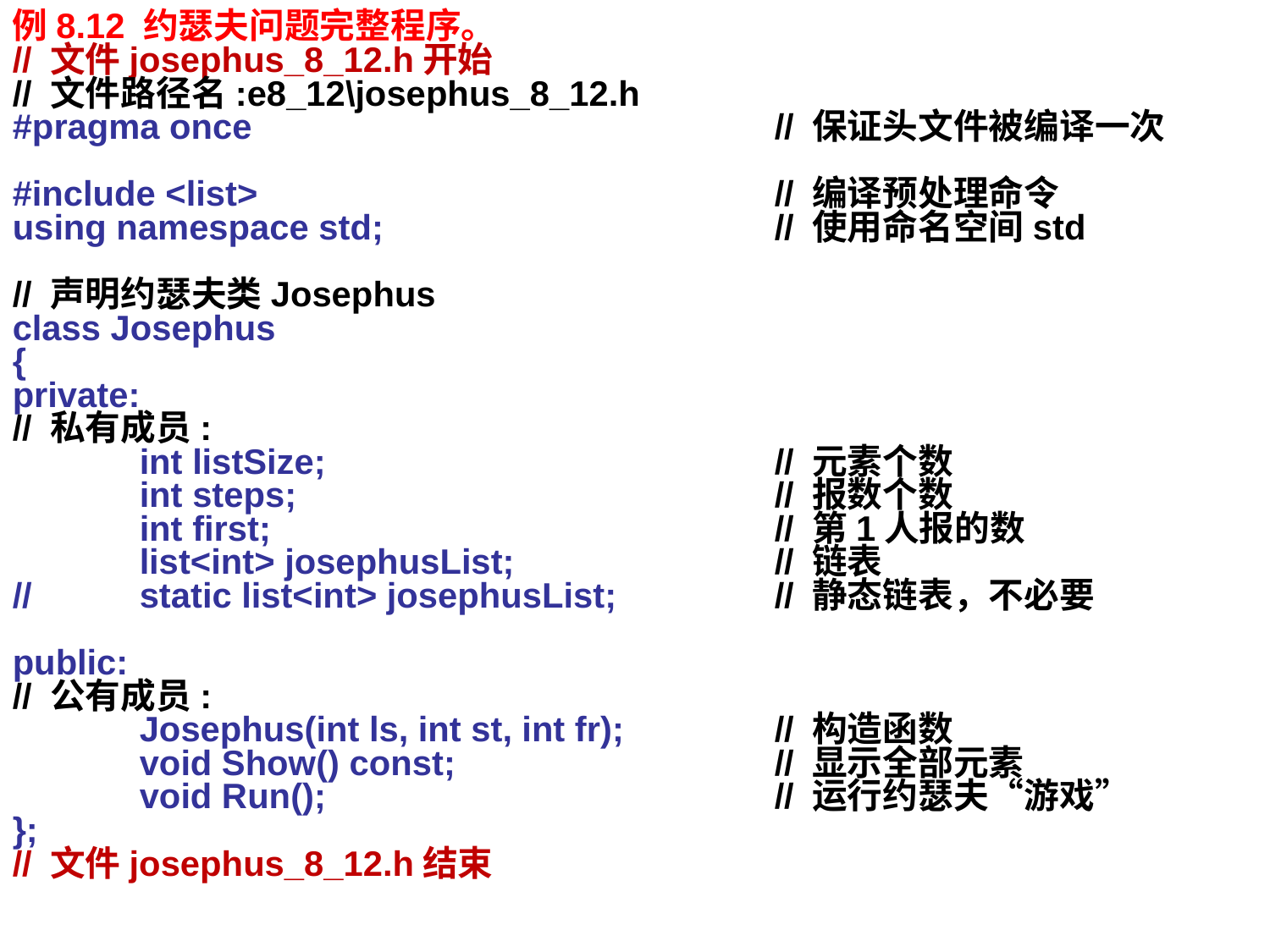

例8.12 约瑟夫问题完整程序。
// 文件josephus_8_12.h开始
// 文件路径名:e8_12\josephus_8_12.h
#pragma once					// 保证头文件被编译一次

#include <list>               			// 编译预处理命令
using namespace std;				// 使用命名空间std

// 声明约瑟夫类Josephus
class Josephus
{
private:
// 私有成员:
	int listSize;				// 元素个数
	int steps;				// 报数个数
	int first;				// 第1人报的数
	list<int> josephusList;			// 链表
//	static list<int> josephusList;		// 静态链表，不必要

public:
// 公有成员:
	Josephus(int ls, int st, int fr);		// 构造函数
	void Show() const;			// 显示全部元素
	void Run();				// 运行约瑟夫“游戏”
};
// 文件josephus_8_12.h结束